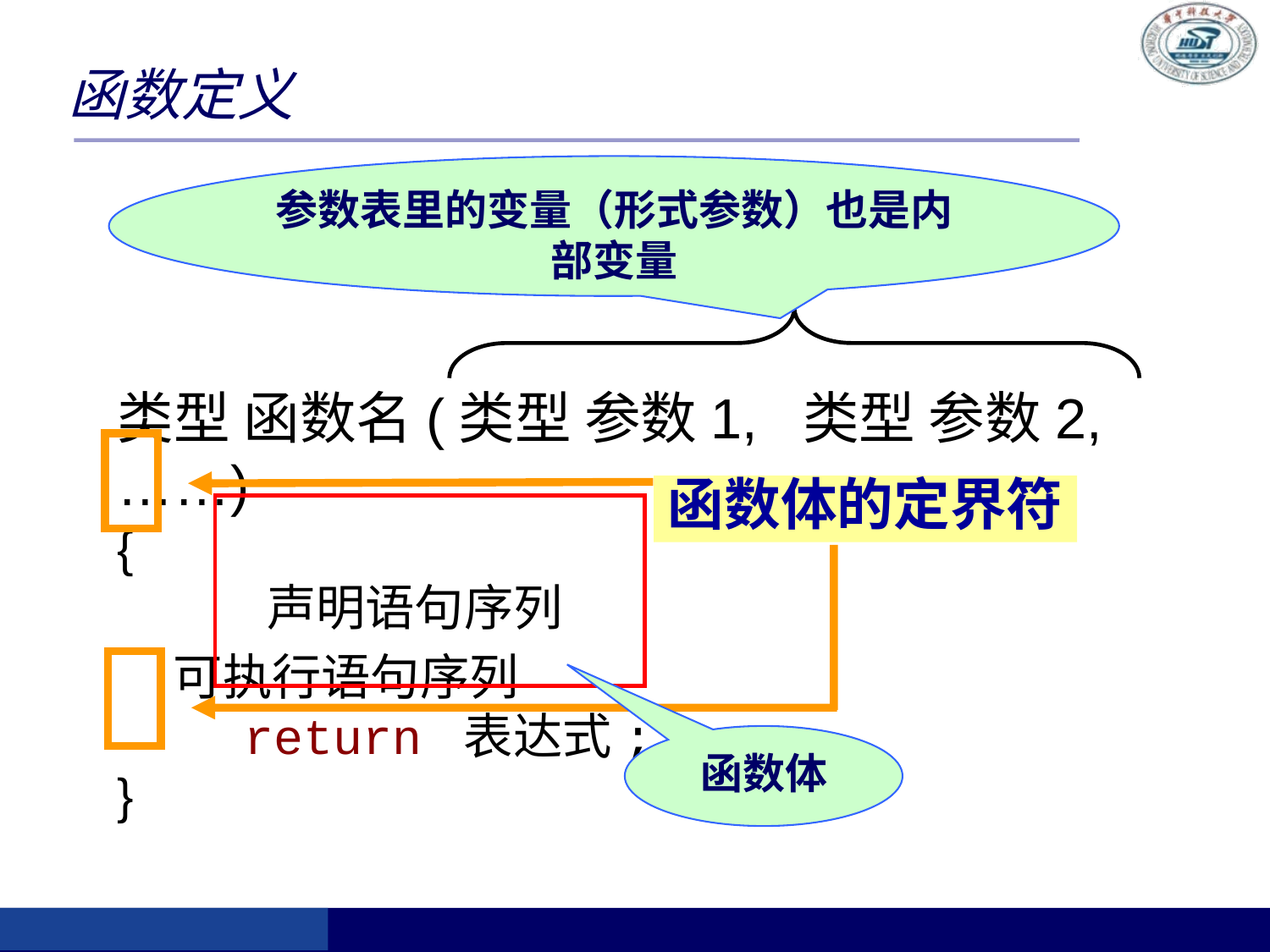

函数定义
参数表里的变量（形式参数）也是内部变量
类型 函数名(类型 参数1,  类型 参数2, ……)
{
          声明语句序列
    可执行语句序列
	return 表达式;
}

函数体的定界符

函数体